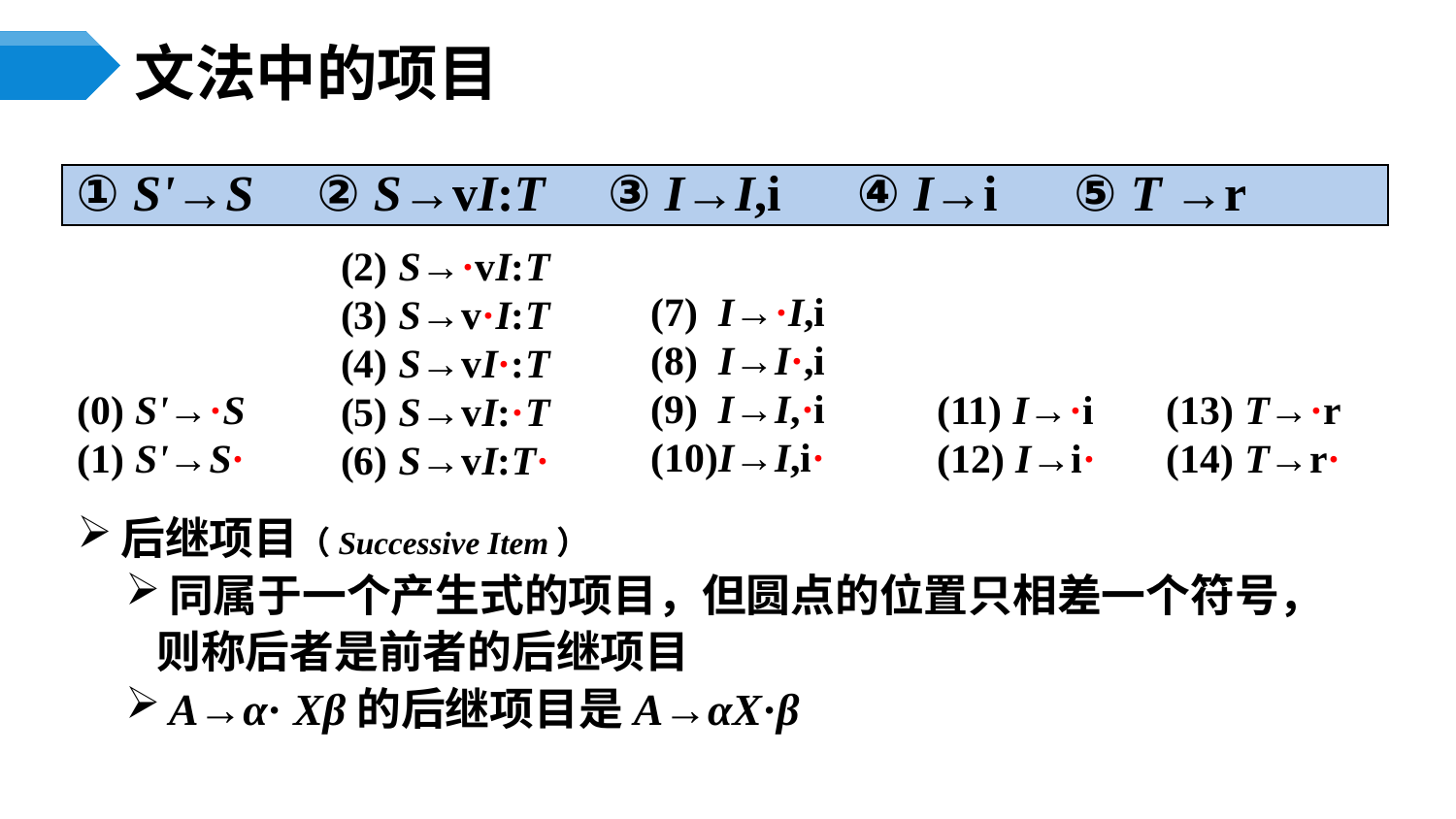

# 文法中的项目
① S'→S     ② S→vI:T     ③ I→I,i      ④ I→i      ⑤ T →r

(2) S→·vI:T
(3) S→v·I:T
(4) S→vI·:T
(5) S→vI:·T
(6) S→vI:T·
(7)  I→·I,i
(8)  I→I·,i
(9)  I→I,·i
(10)I→I,i·
(0) S'→·S
(1) S'→S·
(11) I→·i
(12) I→i·
(13) T→·r
(14) T→r·
后继项目（Successive Item）
同属于一个产生式的项目，但圆点的位置只相差一个符号，
  则称后者是前者的后继项目
A→α· Xβ的后继项目是A→αX·β